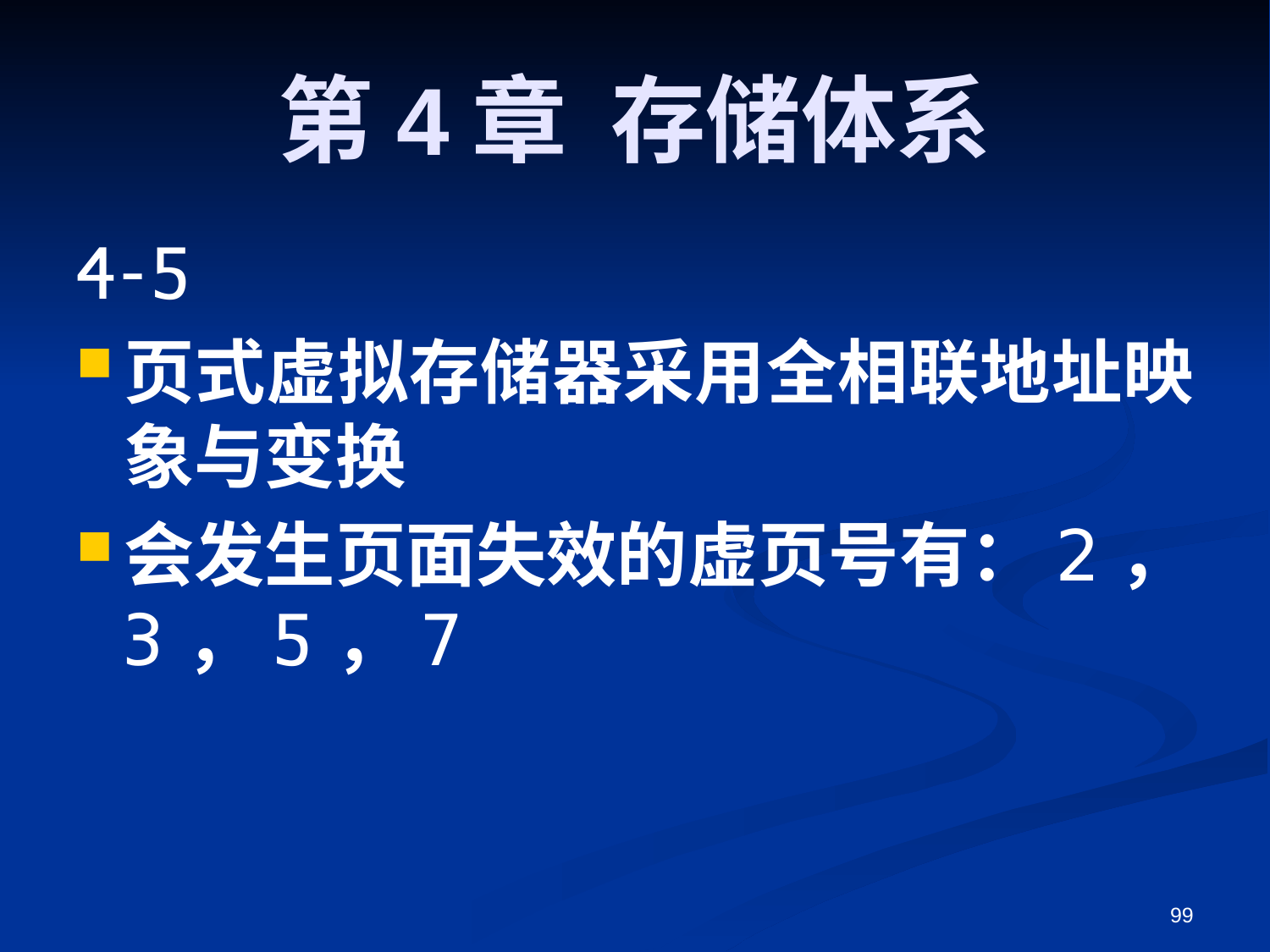

# 第4章  存储体系
4-5
页式虚拟存储器采用全相联地址映象与变换
会发生页面失效的虚页号有：2，3，5，7
99